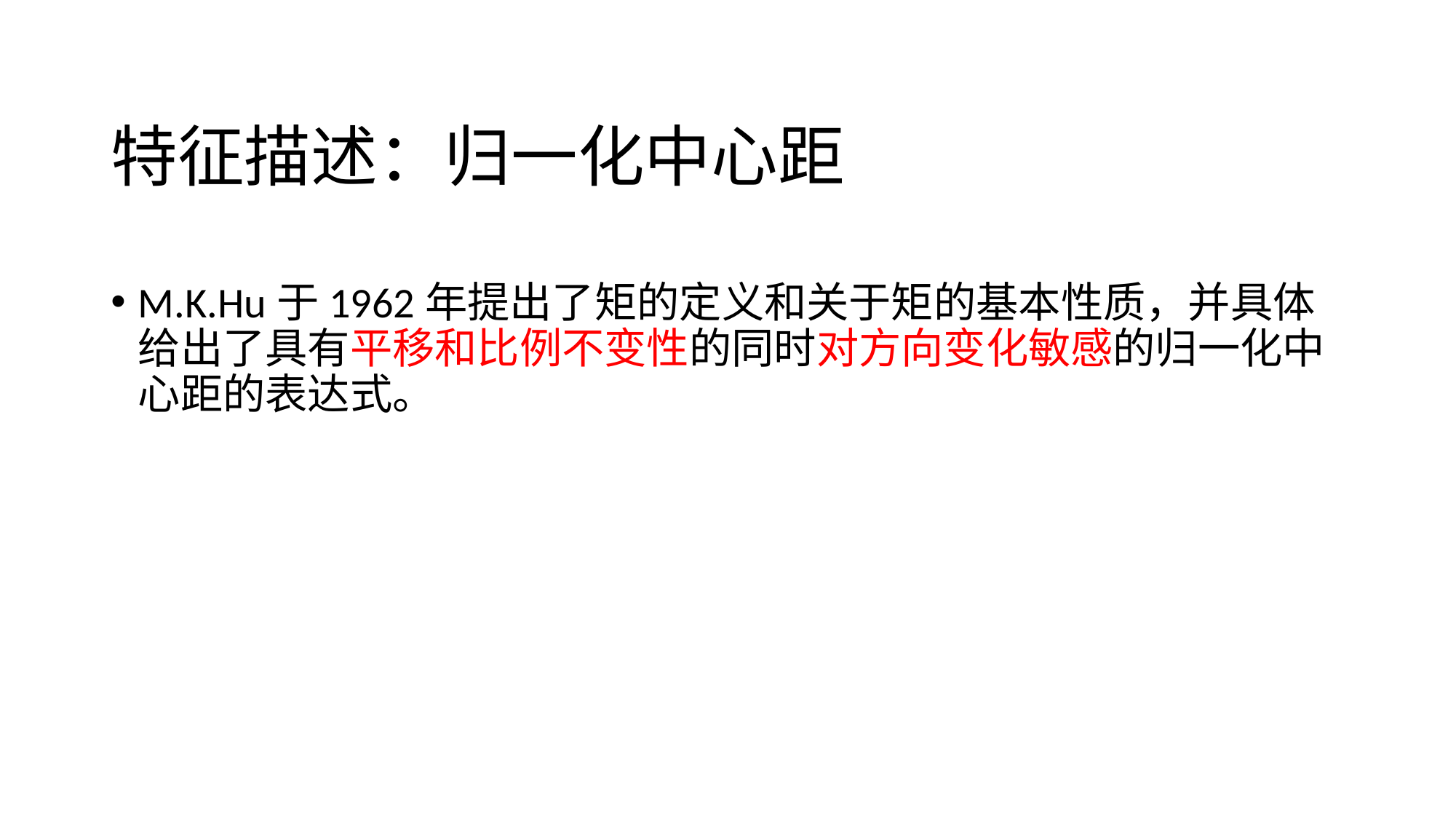

# 特征描述：归一化中心距
M.K.Hu于1962年提出了矩的定义和关于矩的基本性质，并具体给出了具有平移和比例不变性的同时对方向变化敏感的归一化中心距的表达式。